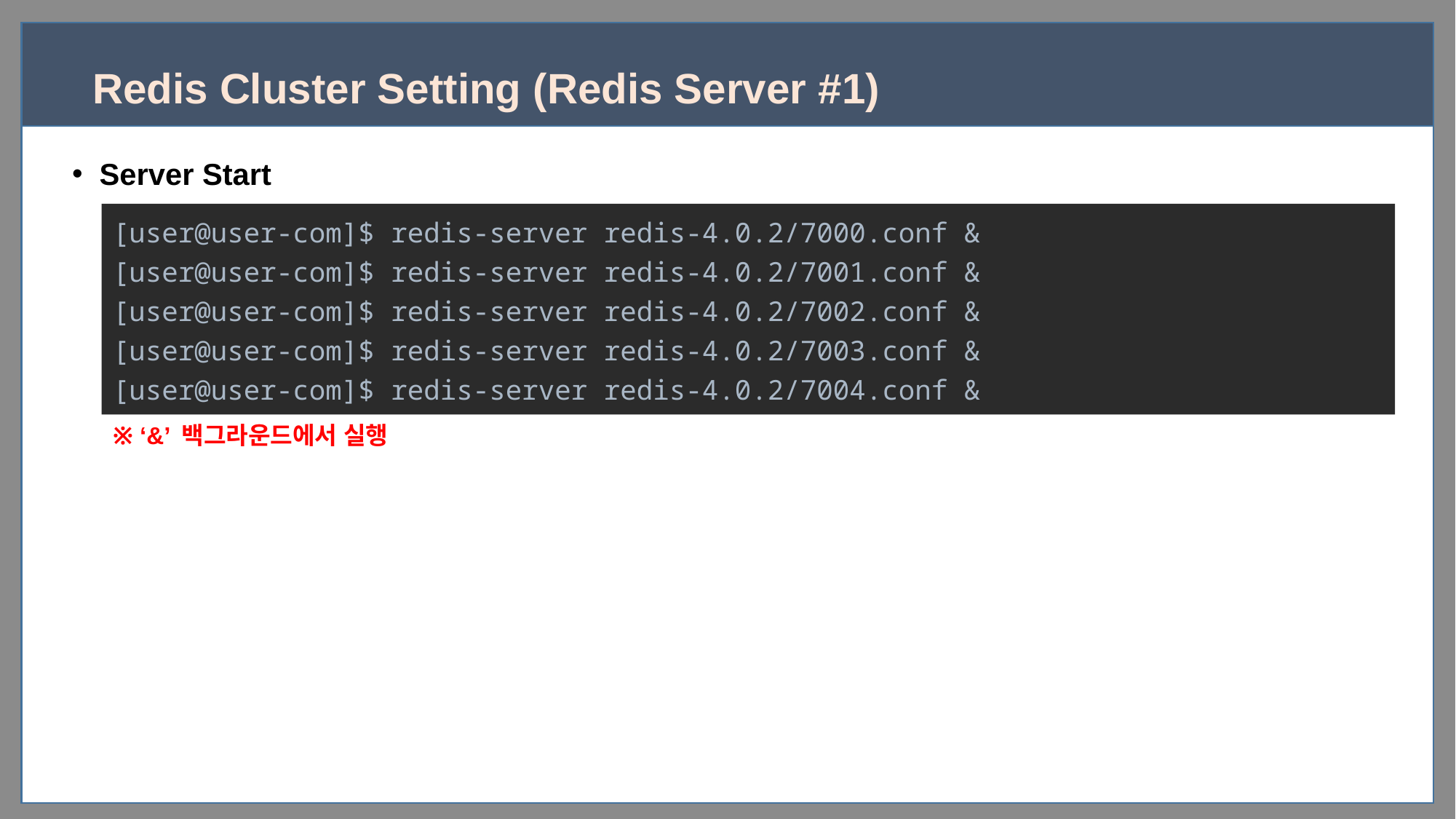

# Redis Cluster Setting (Redis Server #1)
Server Start
[user@user-com]$ redis-server redis-4.0.2/7000.conf &
[user@user-com]$ redis-server redis-4.0.2/7001.conf &
[user@user-com]$ redis-server redis-4.0.2/7002.conf &
[user@user-com]$ redis-server redis-4.0.2/7003.conf &
[user@user-com]$ redis-server redis-4.0.2/7004.conf &
※ ‘&’ 백그라운드에서 실행